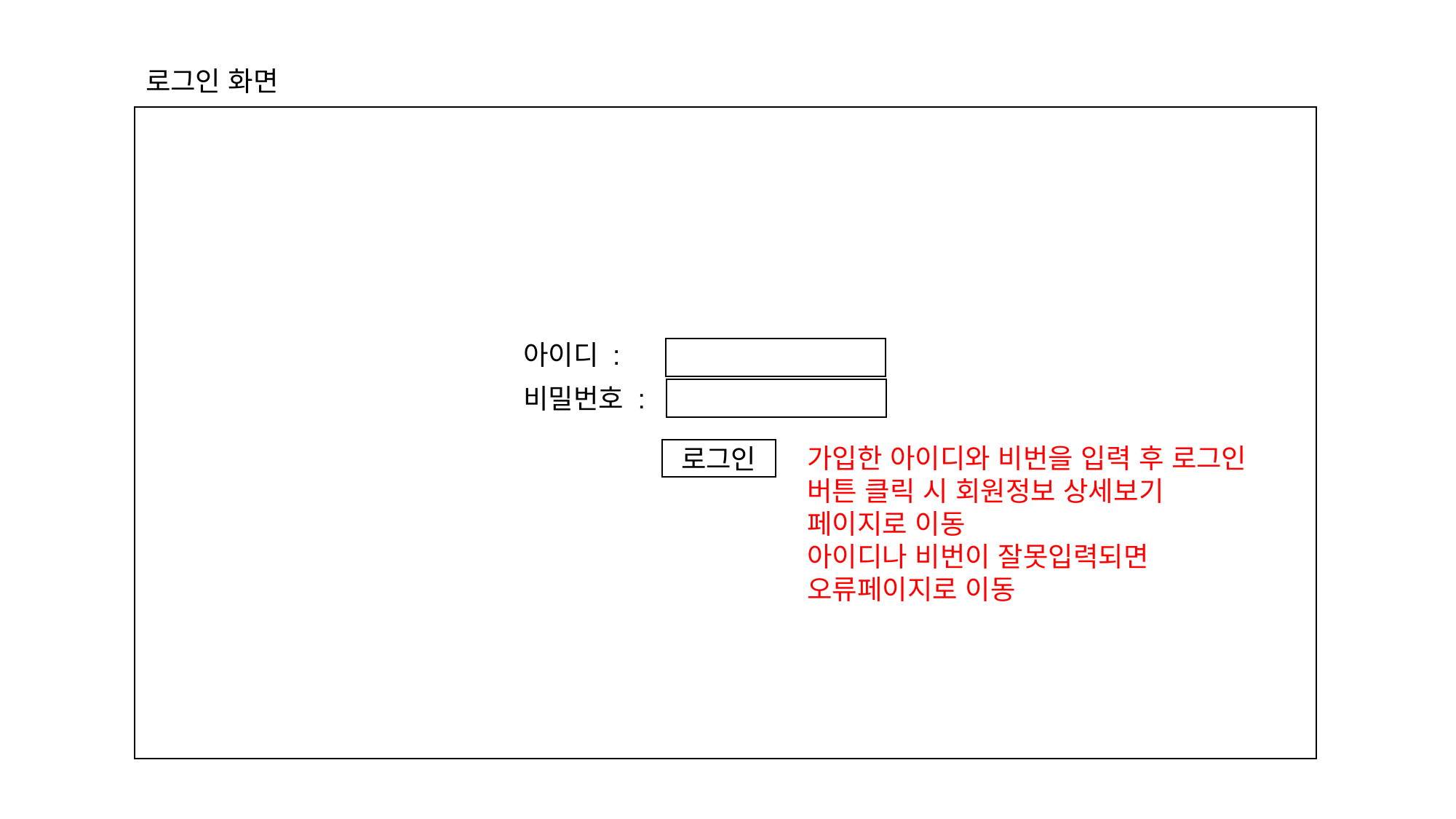

로그인 화면

아이디 :

비밀번호 :

가입한 아이디와 비번을 입력 후 로그인 버튼 클릭 시 회원정보 상세보기 페이지로 이동
아이디나 비번이 잘못입력되면
오류페이지로 이동
로그인